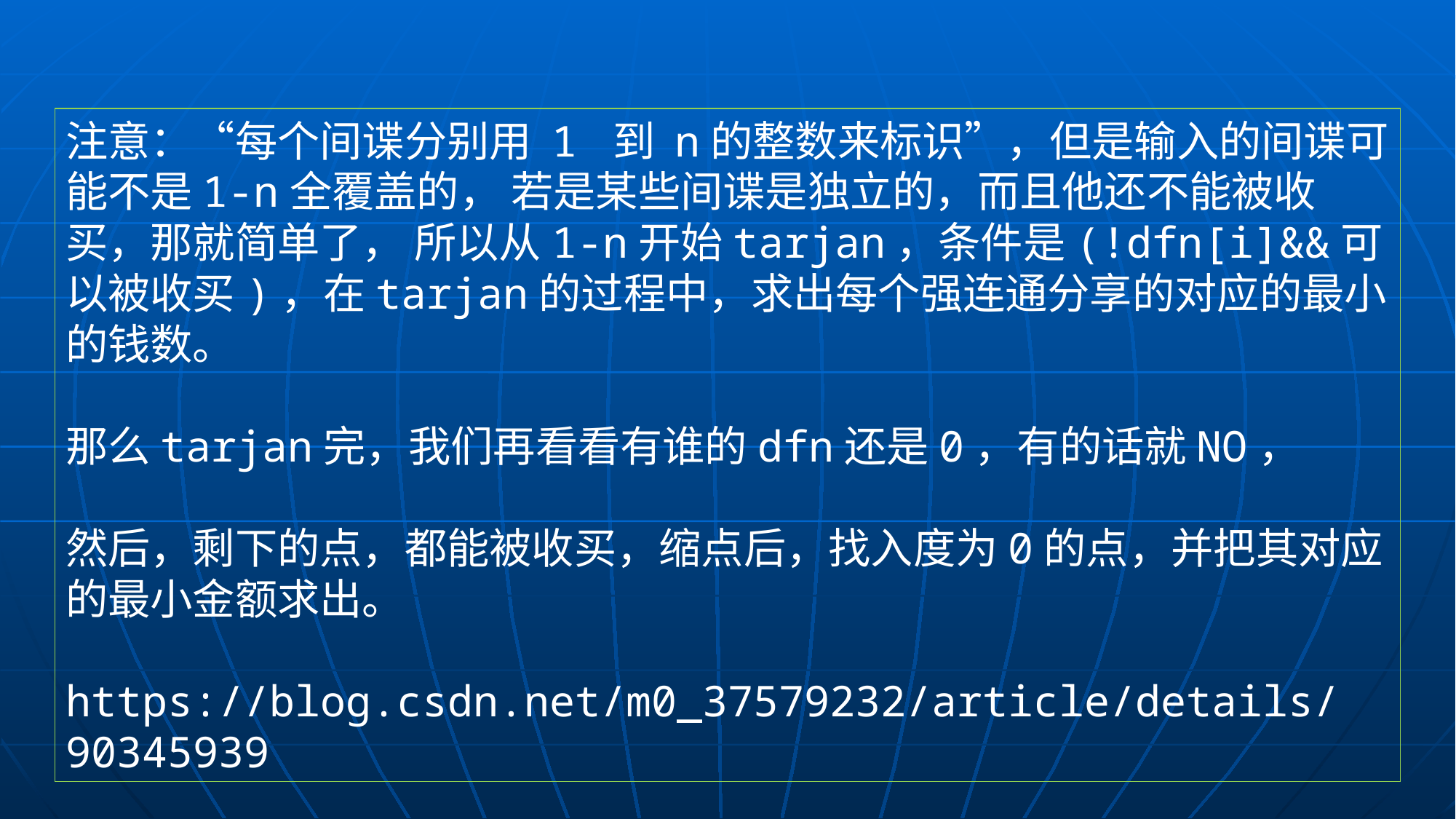

注意：“每个间谍分别用 1 到 n的整数来标识”，但是输入的间谍可能不是1-n全覆盖的， 若是某些间谍是独立的，而且他还不能被收买，那就简单了， 所以从1-n开始tarjan，条件是(!dfn[i]&&可以被收买)，在tarjan的过程中，求出每个强连通分享的对应的最小的钱数。

那么tarjan完，我们再看看有谁的dfn还是0，有的话就NO，

然后，剩下的点，都能被收买，缩点后，找入度为0的点，并把其对应的最小金额求出。

https://blog.csdn.net/m0_37579232/article/details/90345939